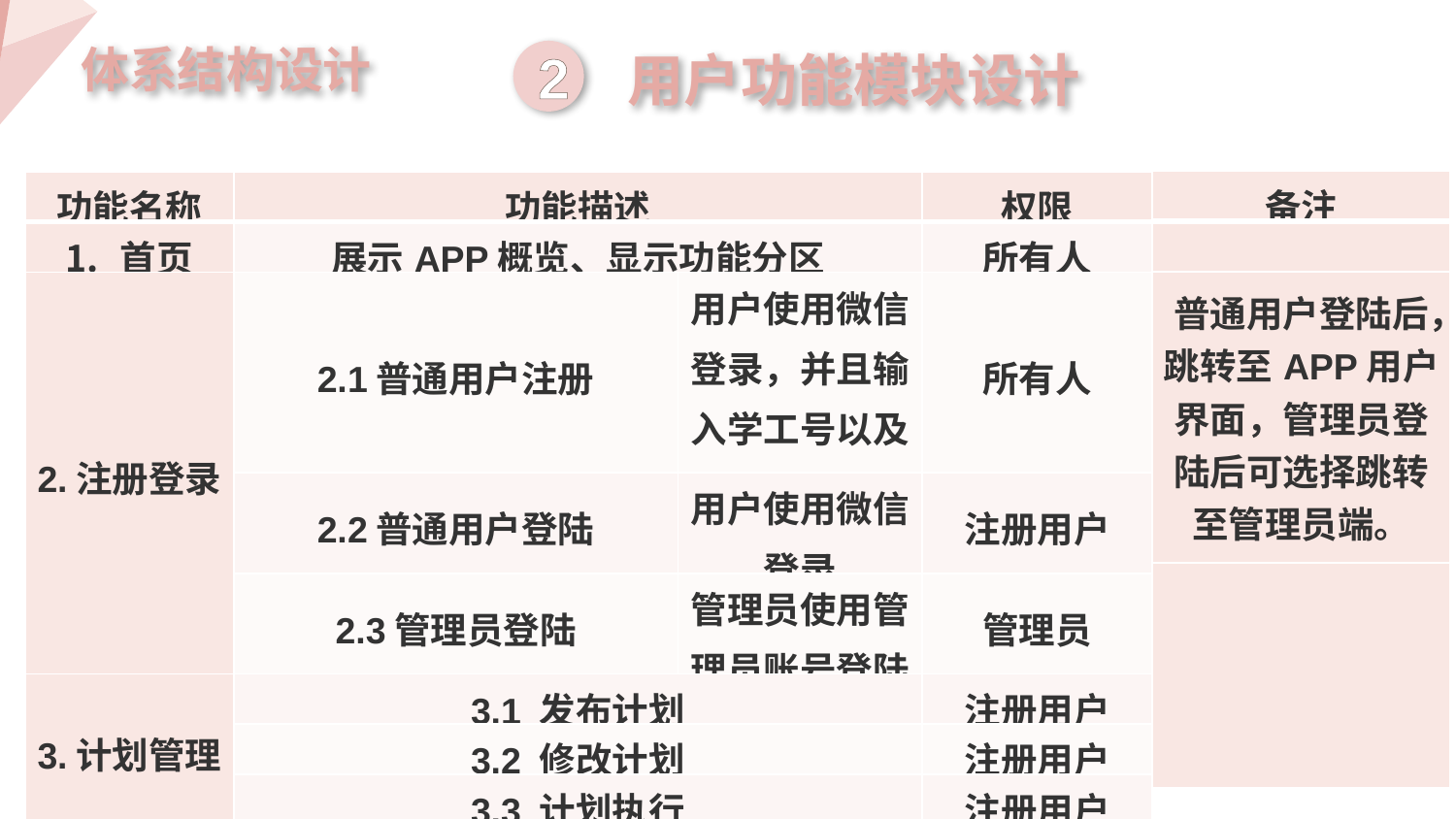

体系结构设计
用户功能模块设计
2
| 备注 |
| --- |
|  |
| 普通用户登陆后，跳转至APP用户界面，管理员登陆后可选择跳转至管理员端。 |
|  |
| 功能名称 | 功能描述 |  | 权限 |
| --- | --- | --- | --- |
| 首页 | 展示APP概览、显示功能分区 |  | 所有人 |
| 2.注册登录 | 2.1普通用户注册 | 用户使用微信登录，并且输入学工号以及姓名 | 所有人 |
|  | 2.2普通用户登陆 | 用户使用微信登录 | 注册用户 |
|  | 2.3管理员登陆 | 管理员使用管理员账号登陆 | 管理员 |
| 3.计划管理 | 3.1 发布计划 |  | 注册用户 |
|  | 3.2 修改计划 |  | 注册用户 |
|  | 3.3 计划执行 |  | 注册用户 |